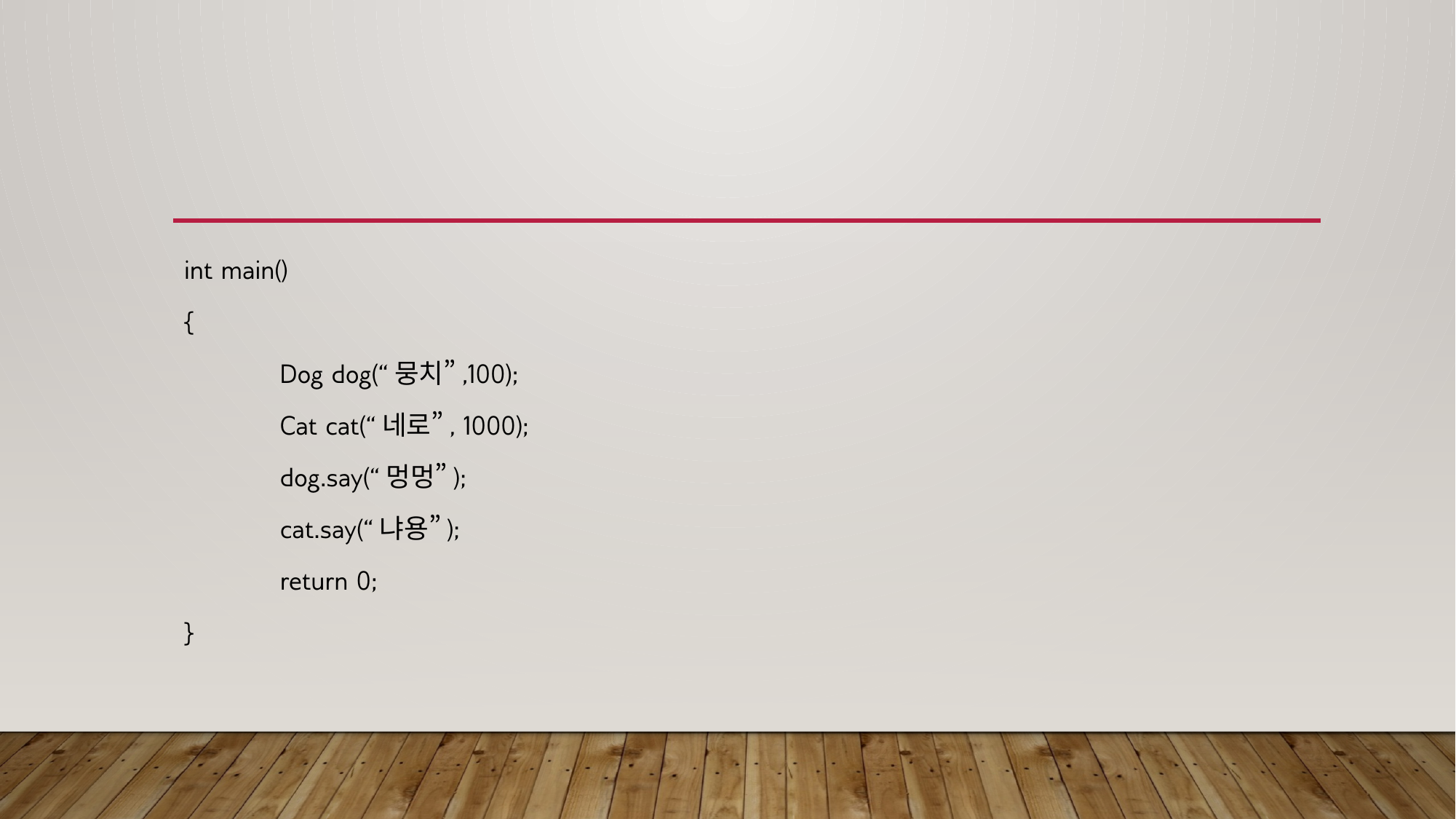

#
int main()
{
	Dog dog(“뭉치”,100);
	Cat cat(“네로”, 1000);
	dog.say(“멍멍”);
	cat.say(“냐용”);
	return 0;
}